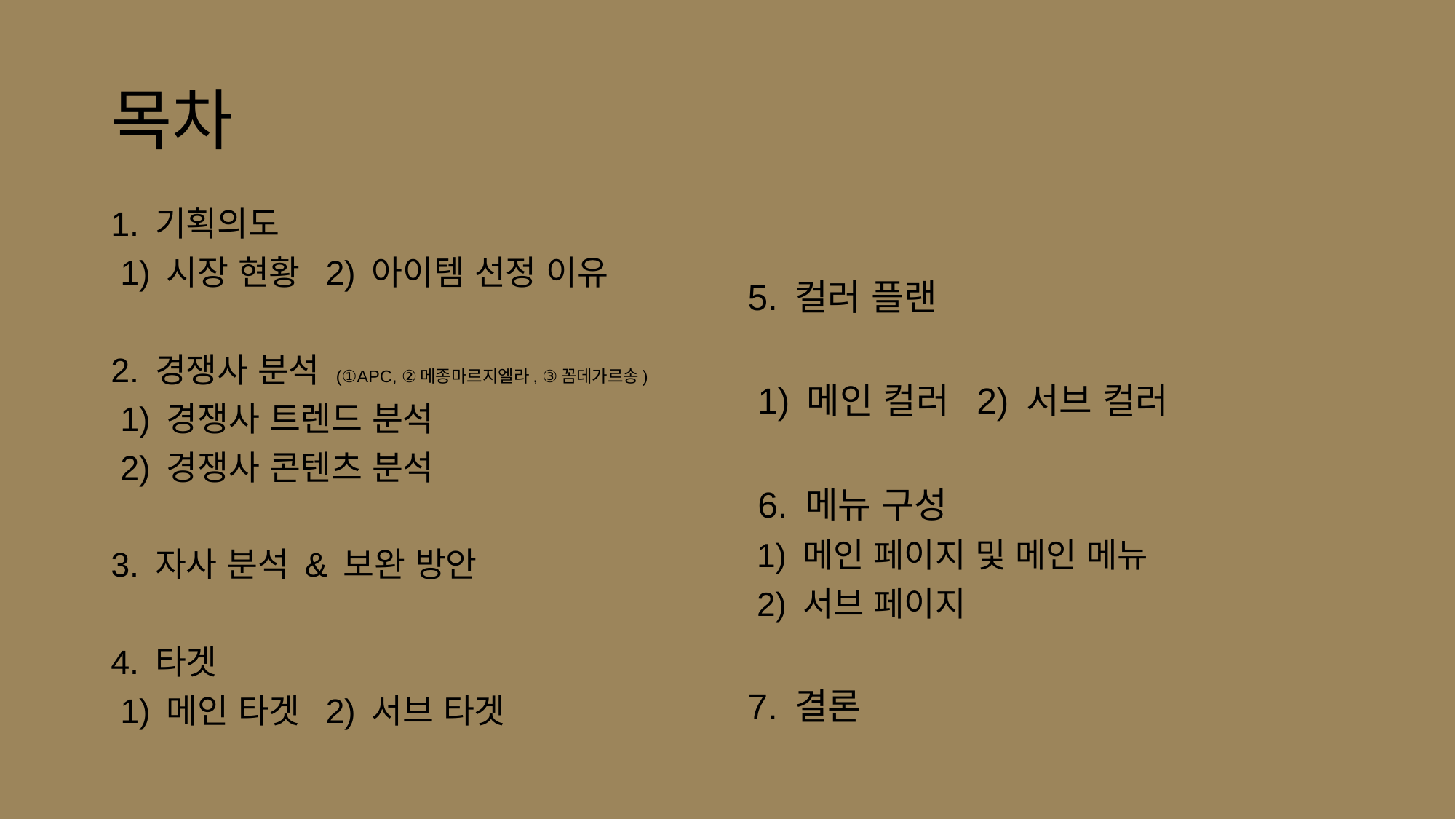

# 목차
1. 기획의도
 1) 시장 현황  2) 아이템 선정 이유

2. 경쟁사 분석 (①APC, ②메종마르지엘라, ③꼼데가르송)
 1) 경쟁사 트렌드 분석
 2) 경쟁사 콘텐츠 분석

3. 자사 분석 & 보완 방안

4. 타겟
 1) 메인 타겟  2) 서브 타겟

5. 컬러 플랜

 1) 메인 컬러  2) 서브 컬러

 6. 메뉴 구성
 1) 메인 페이지 및 메인 메뉴
 2) 서브 페이지

7. 결론